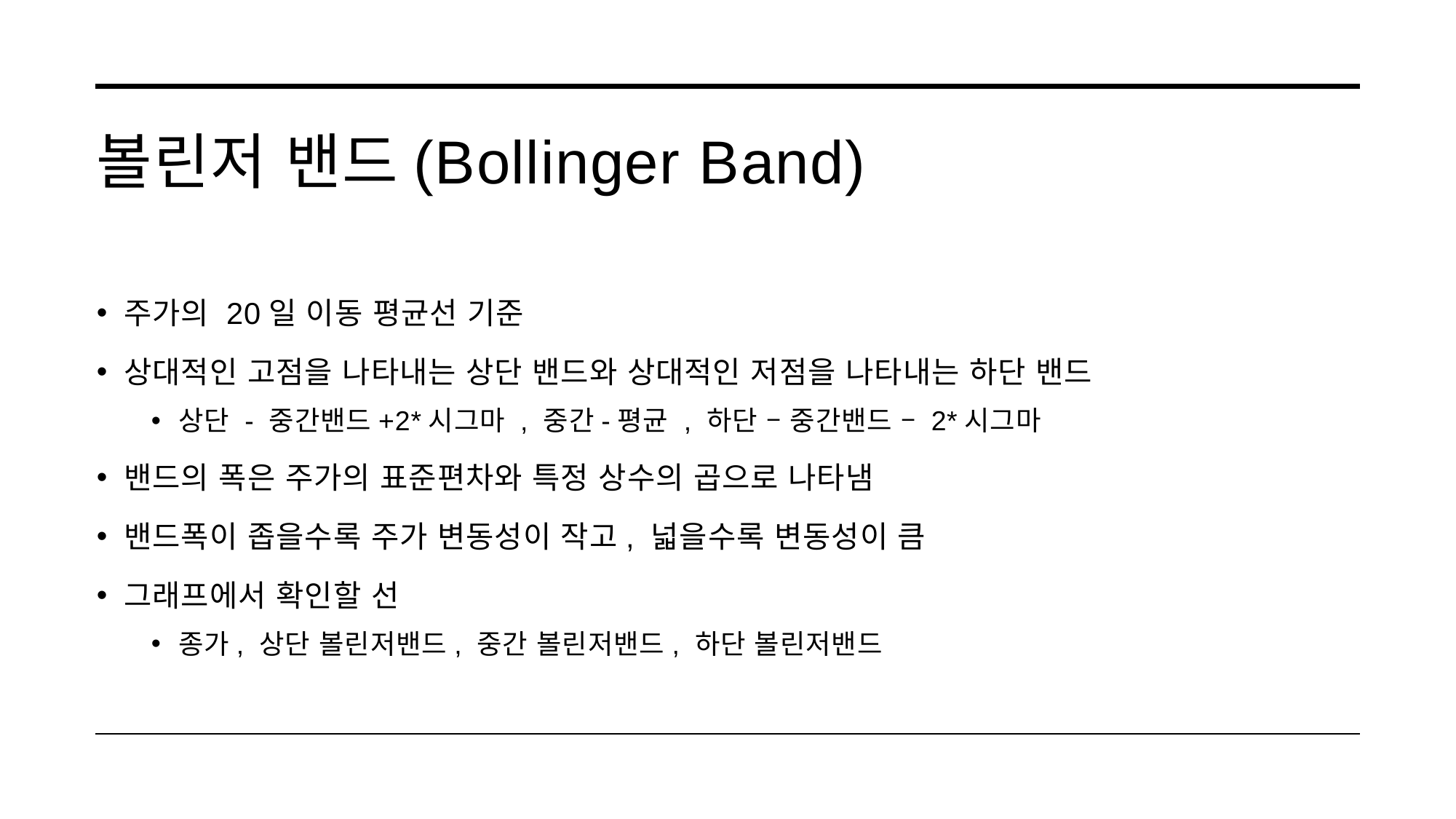

# 볼린저 밴드(Bollinger Band)
주가의 20일 이동 평균선 기준
상대적인 고점을 나타내는 상단 밴드와 상대적인 저점을 나타내는 하단 밴드
상단 - 중간밴드+2*시그마 , 중간-평균 , 하단 – 중간밴드 – 2*시그마
밴드의 폭은 주가의 표준편차와 특정 상수의 곱으로 나타냄
밴드폭이 좁을수록 주가 변동성이 작고, 넓을수록 변동성이 큼
그래프에서 확인할 선
종가, 상단 볼린저밴드, 중간 볼린저밴드, 하단 볼린저밴드